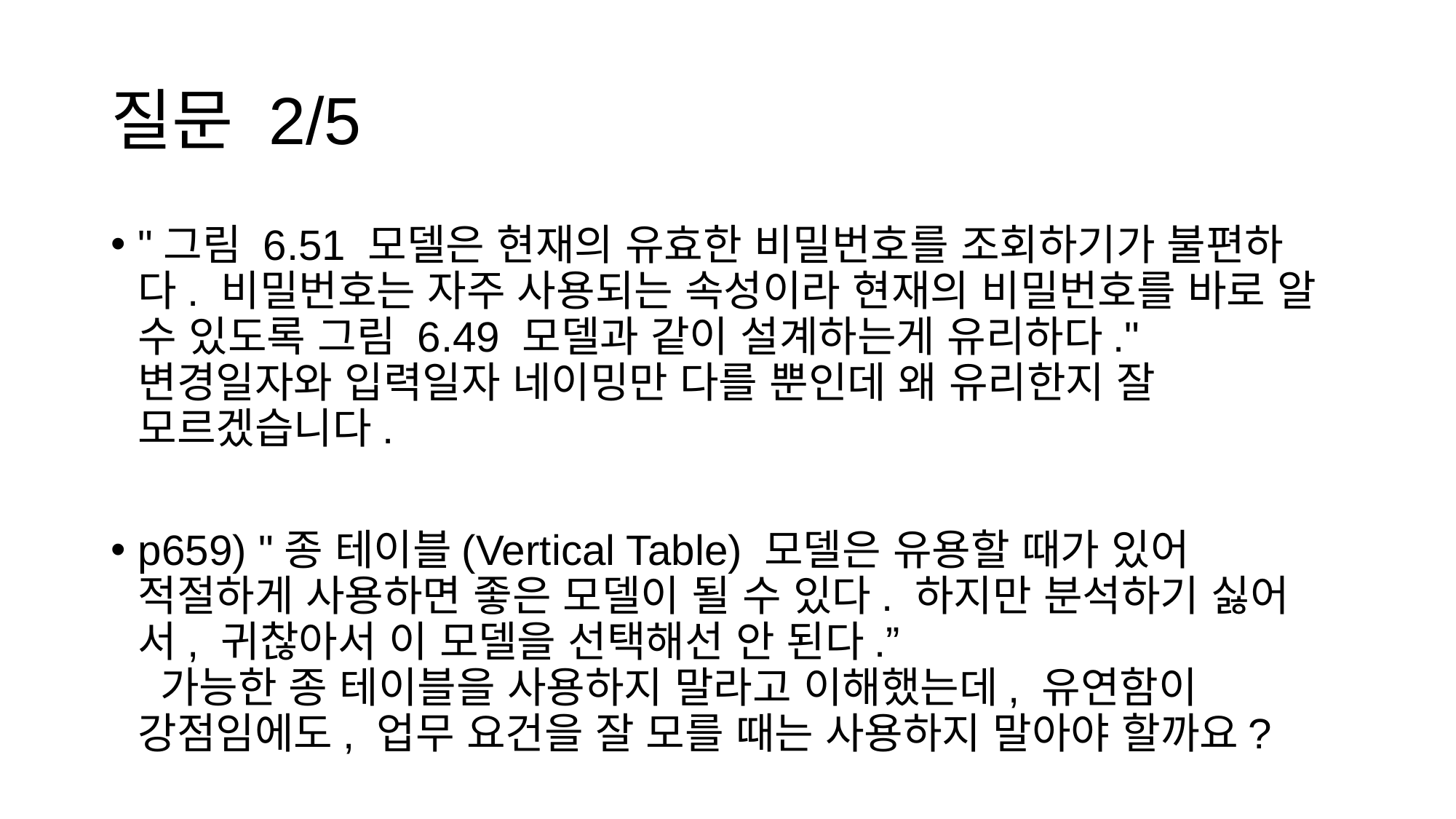

# 질문 2/5
"그림 6.51 모델은 현재의 유효한 비밀번호를 조회하기가 불편하다. 비밀번호는 자주 사용되는 속성이라 현재의 비밀번호를 바로 알 수 있도록 그림 6.49 모델과 같이 설계하는게 유리하다."
변경일자와 입력일자 네이밍만 다를 뿐인데 왜 유리한지 잘 모르겠습니다.

p659) "종 테이블(Vertical Table) 모델은 유용할 때가 있어 적절하게 사용하면 좋은 모델이 될 수 있다. 하지만 분석하기 싫어서, 귀찮아서 이 모델을 선택해선 안 된다.”
 가능한 종 테이블을 사용하지 말라고 이해했는데, 유연함이 강점임에도, 업무 요건을 잘 모를 때는 사용하지 말아야 할까요?